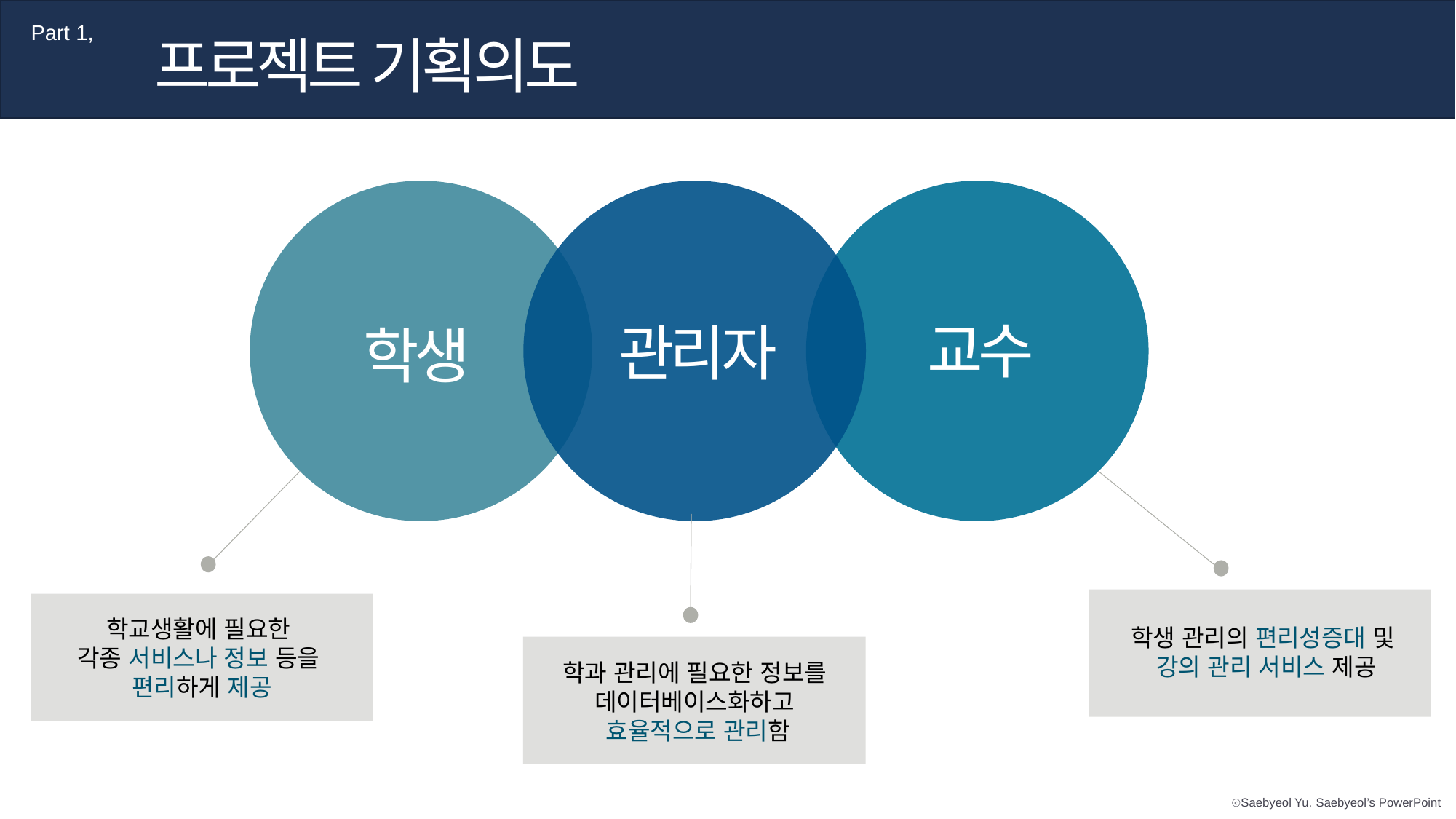

Part 1,
프로젝트 기획의도

학생

관리자

교수

학교생활에 필요한
각종 서비스나 정보 등을
편리하게 제공

학생 관리의 편리성증대 및
강의 관리 서비스 제공

학과 관리에 필요한 정보를
데이터베이스화하고
효율적으로 관리함